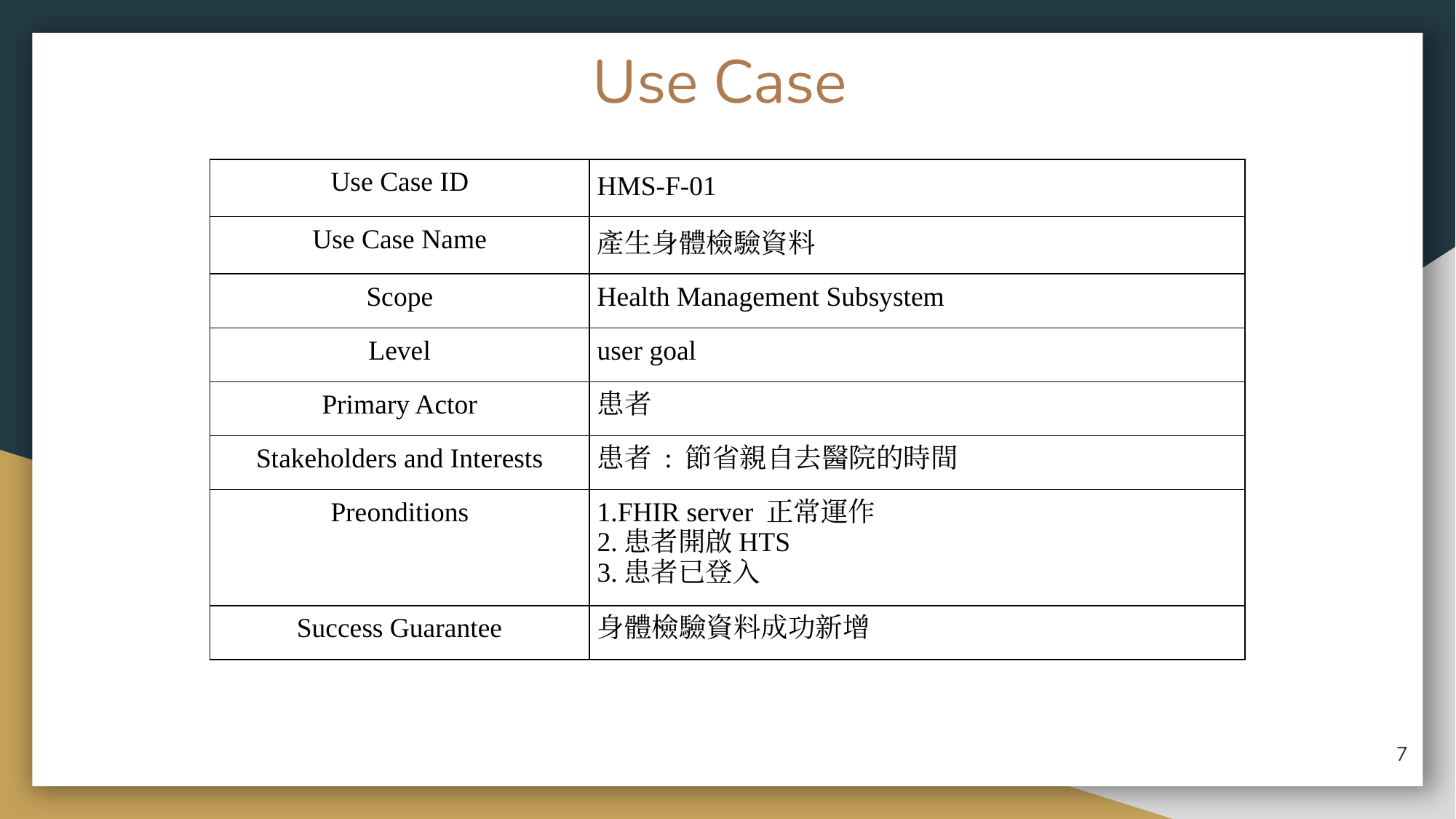

Use Case
| Use Case ID | HMS-F-01 |
| --- | --- |
| Use Case Name | 產生身體檢驗資料 |
| Scope | Health Management Subsystem |
| Level | user goal |
| Primary Actor | 患者 |
| Stakeholders and Interests | 患者 : 節省親自去醫院的時間 |
| Preonditions | 1.FHIR server 正常運作 2.患者開啟HTS 3.患者已登入 |
| Success Guarantee | 身體檢驗資料成功新增 |
7